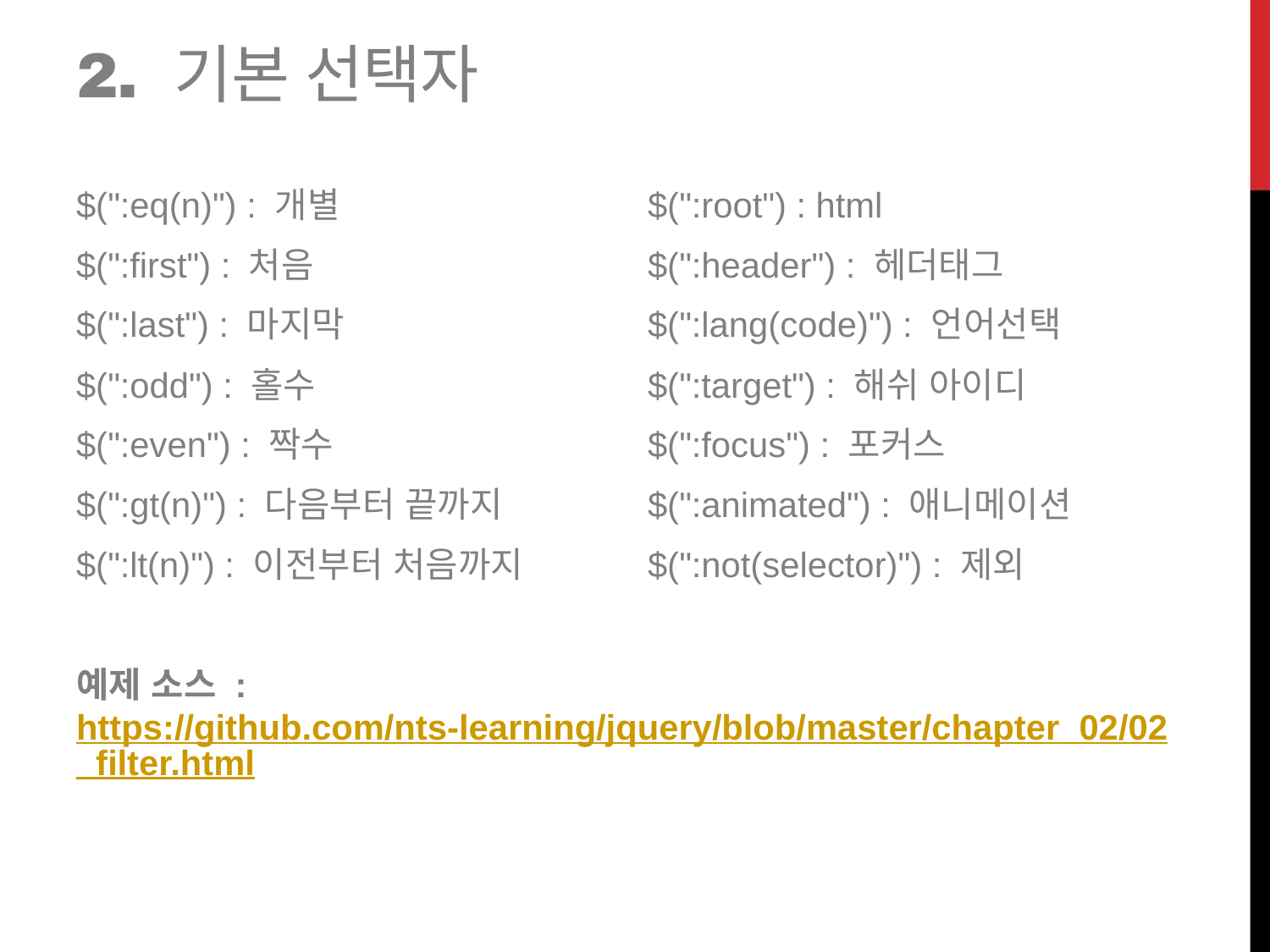

# 2. 기본 선택자
$(":eq(n)") : 개별
$(":first") : 처음
$(":last") : 마지막
$(":odd") : 홀수
$(":even") : 짝수
$(":gt(n)") : 다음부터 끝까지
$(":lt(n)") : 이전부터 처음까지
$(":root") : html
$(":header") : 헤더태그
$(":lang(code)") : 언어선택
$(":target") : 해쉬 아이디
$(":focus") : 포커스
$(":animated") : 애니메이션
$(":not(selector)") : 제외
예제 소스 : https://github.com/nts-learning/jquery/blob/master/chapter_02/02_filter.html